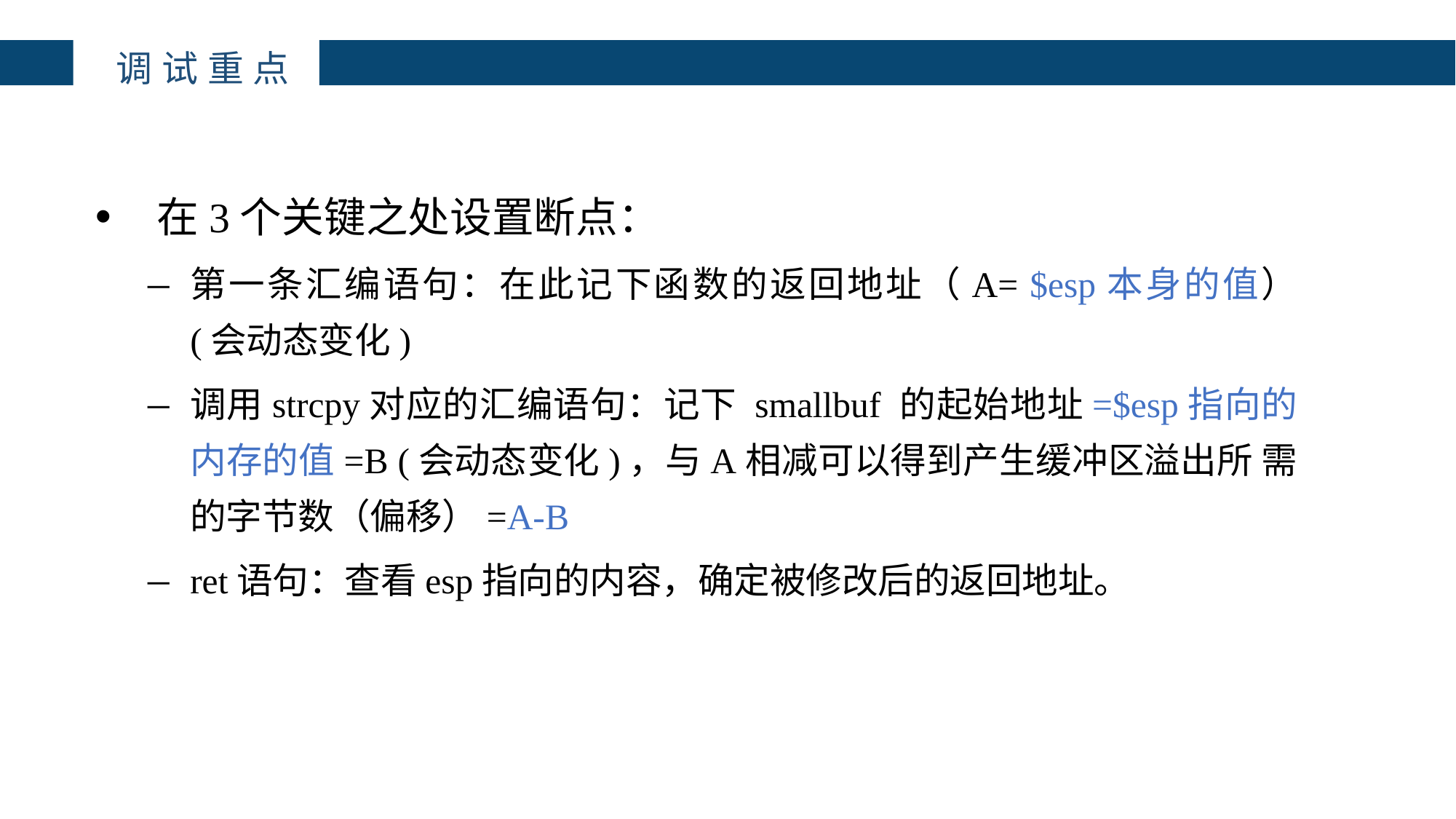

调试重点

 在3个关键之处设置断点：
第一条汇编语句：在此记下函数的返回地址（A= $esp本身的值） (会动态变化)
调用strcpy对应的汇编语句：记下 smallbuf 的起始地址=$esp指向的内存的值=B (会动态变化)，与A相减可以得到产生缓冲区溢出所 需的字节数（偏移）=A-B
ret语句：查看esp指向的内容，确定被修改后的返回地址。